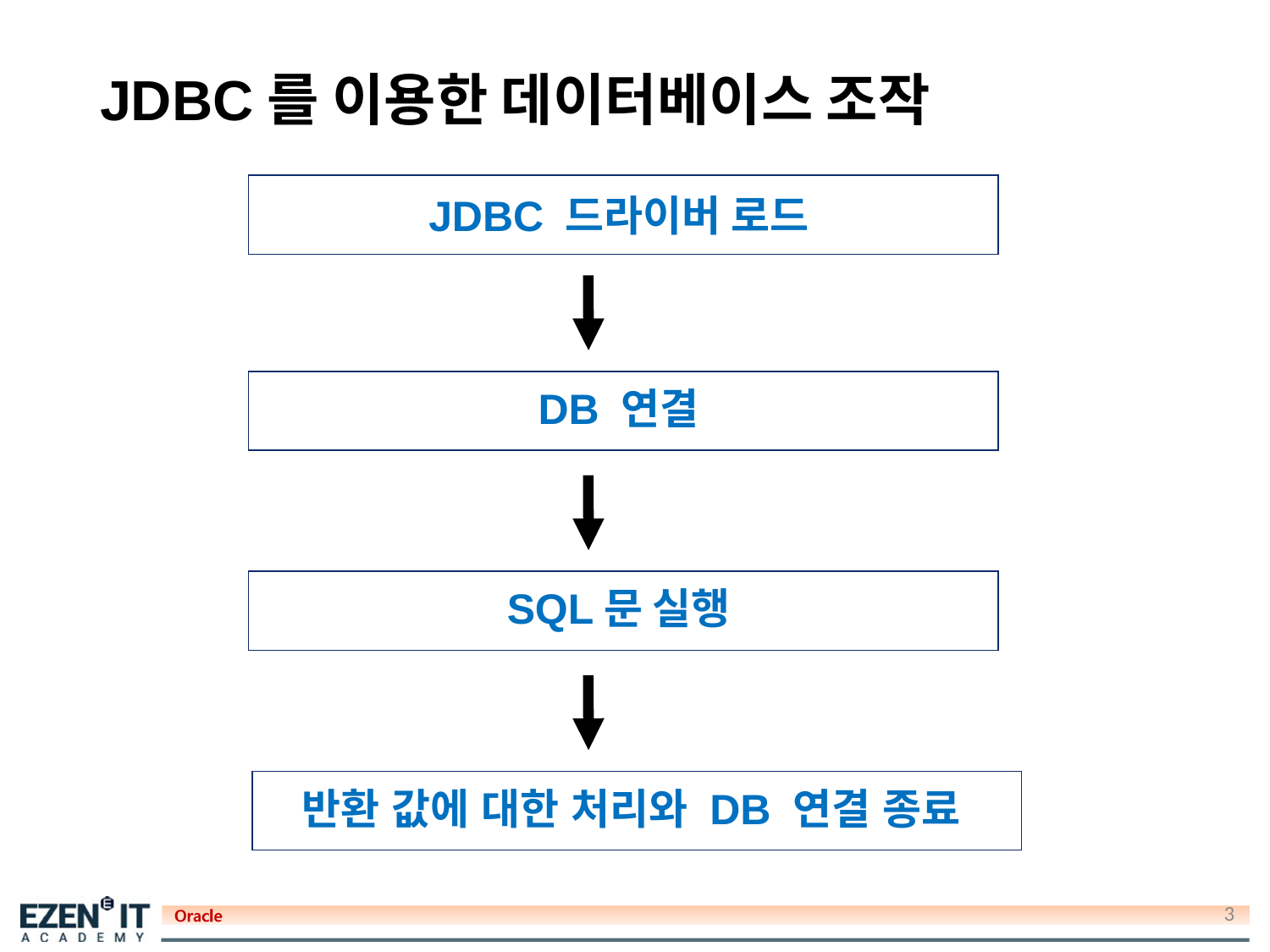

# JDBC를 이용한 데이터베이스 조작
JDBC 드라이버 로드

DB 연결

SQL문 실행

반환 값에 대한 처리와 DB 연결 종료
3